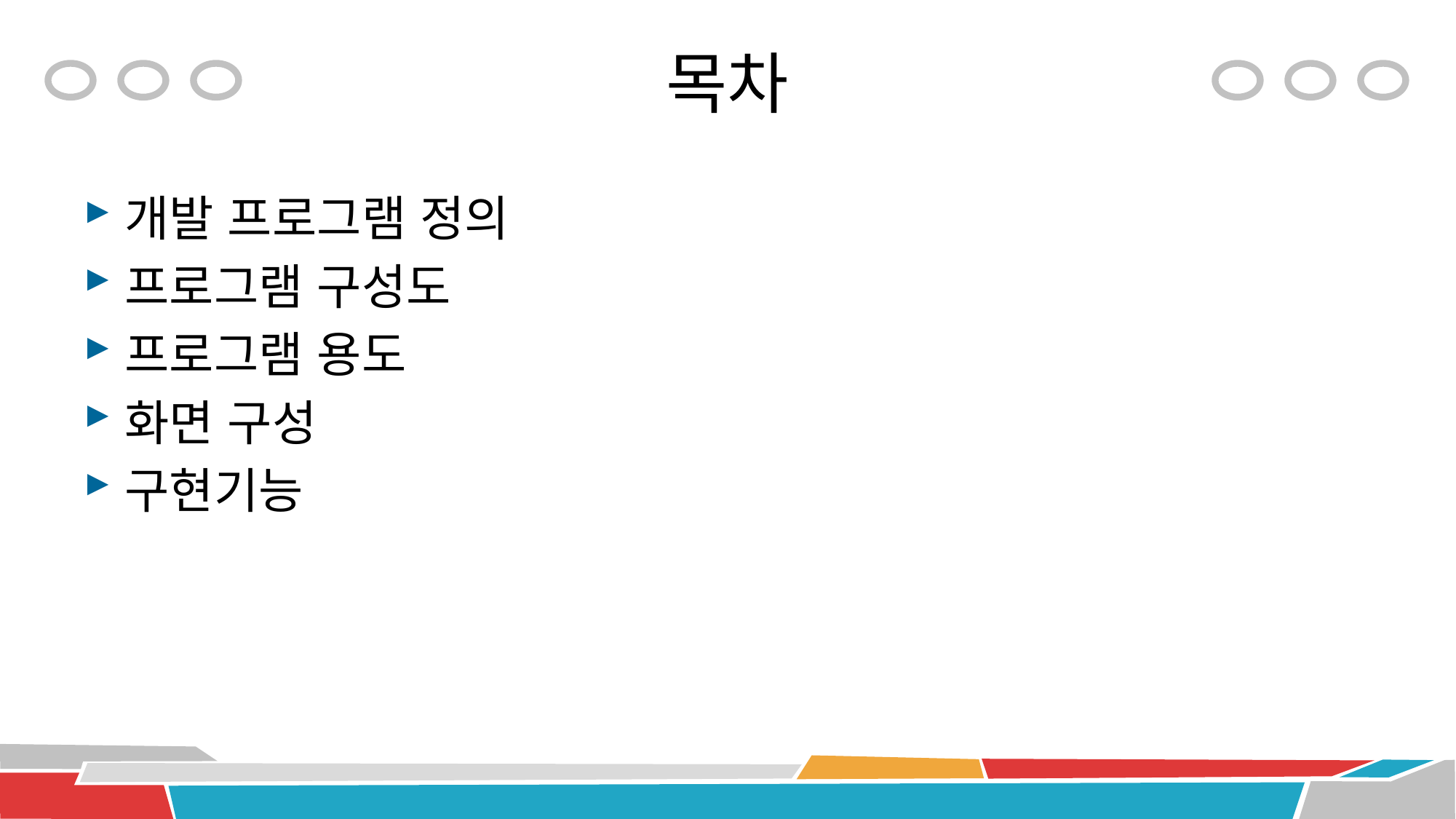

# 목차
개발 프로그램 정의
프로그램 구성도
프로그램 용도
화면 구성
구현기능